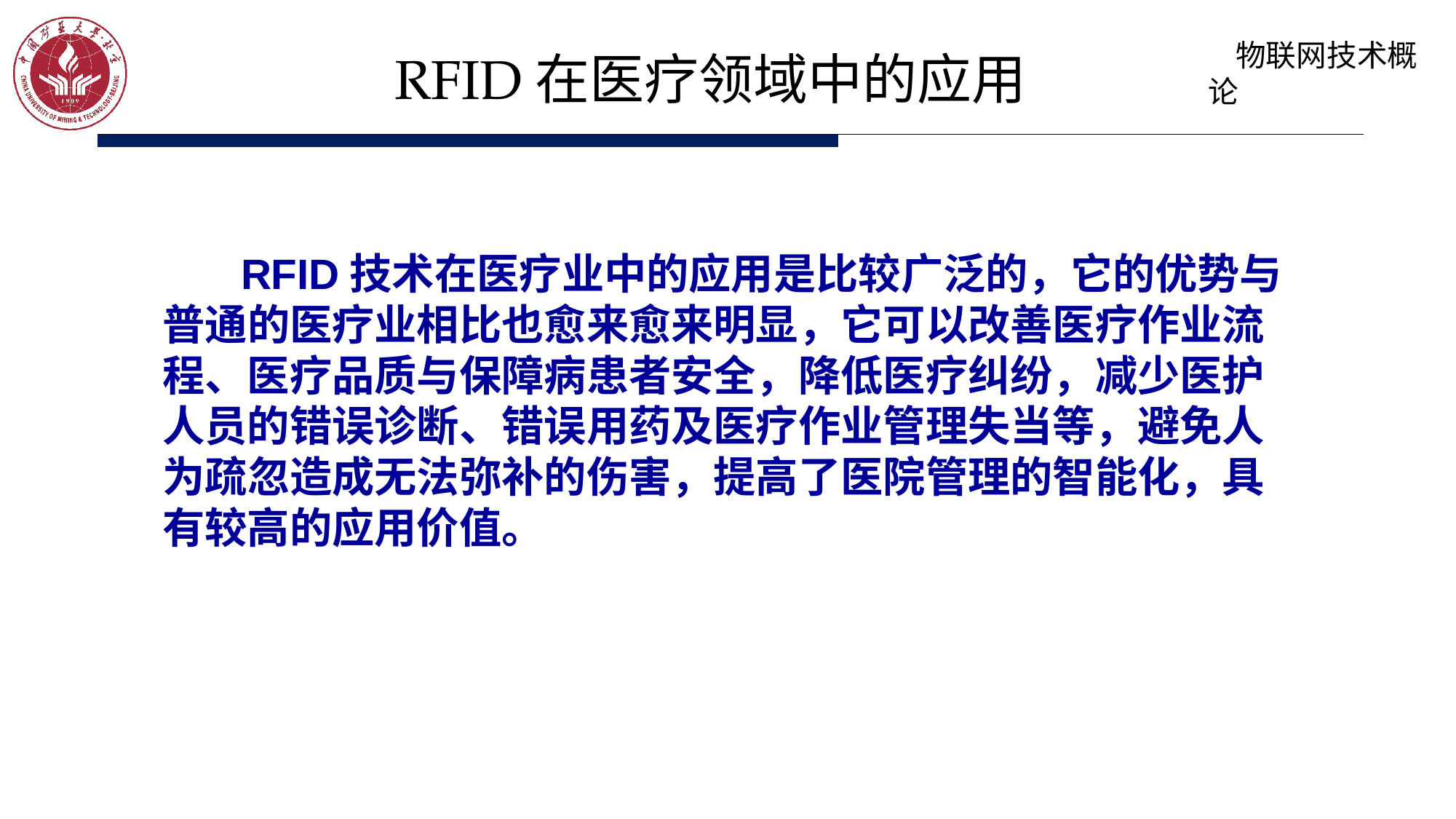

RFID在医疗领域中的应用

  RFID技术在医疗业中的应用是比较广泛的，它的优势与普通的医疗业相比也愈来愈来明显，它可以改善医疗作业流程、医疗品质与保障病患者安全，降低医疗纠纷，减少医护人员的错误诊断、错误用药及医疗作业管理失当等，避免人为疏忽造成无法弥补的伤害，提高了医院管理的智能化，具有较高的应用价值。